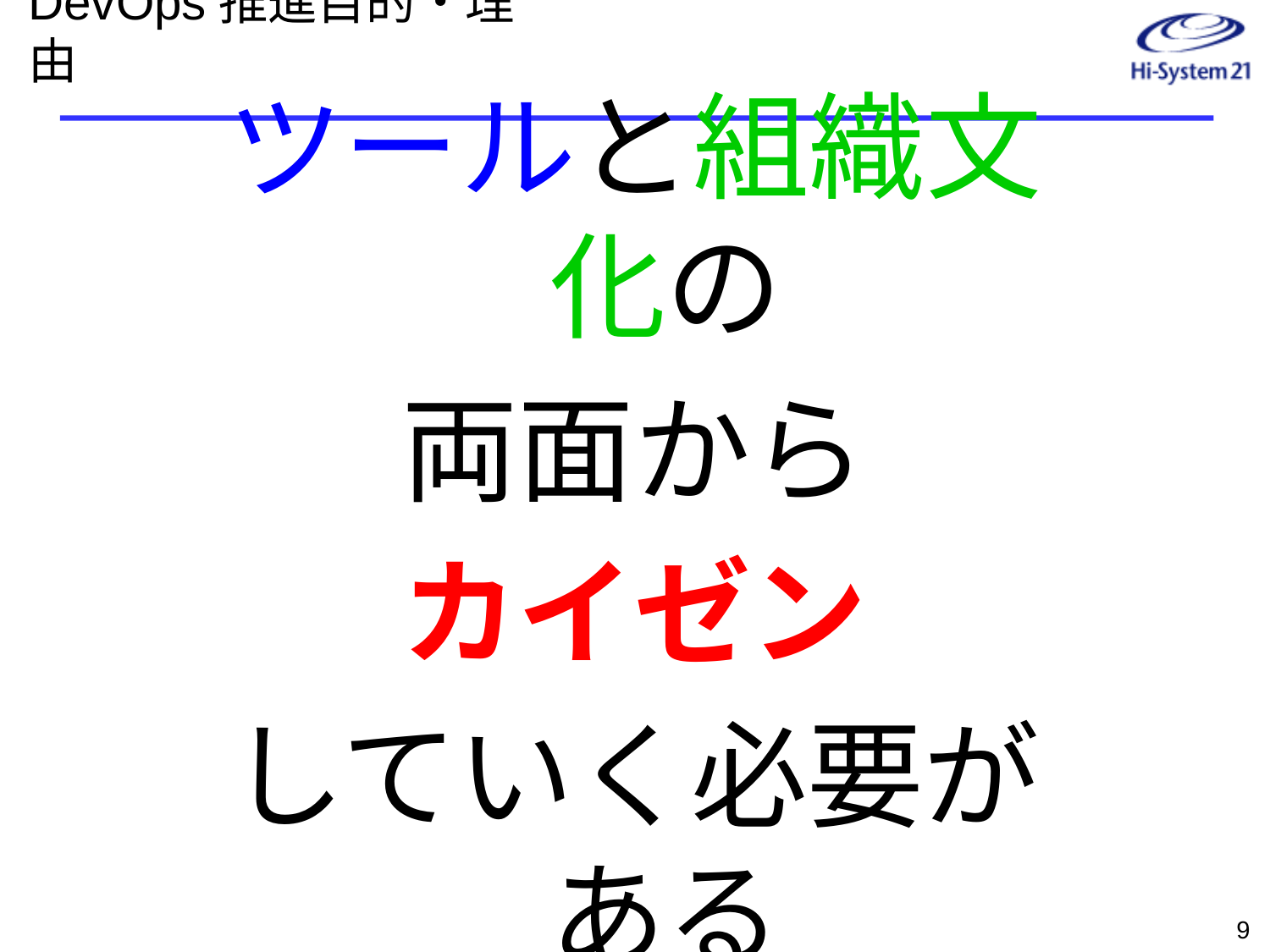

# DevOps推進目的・理由
ツールと組織文化の
両面から
カイゼン
していく必要がある
9